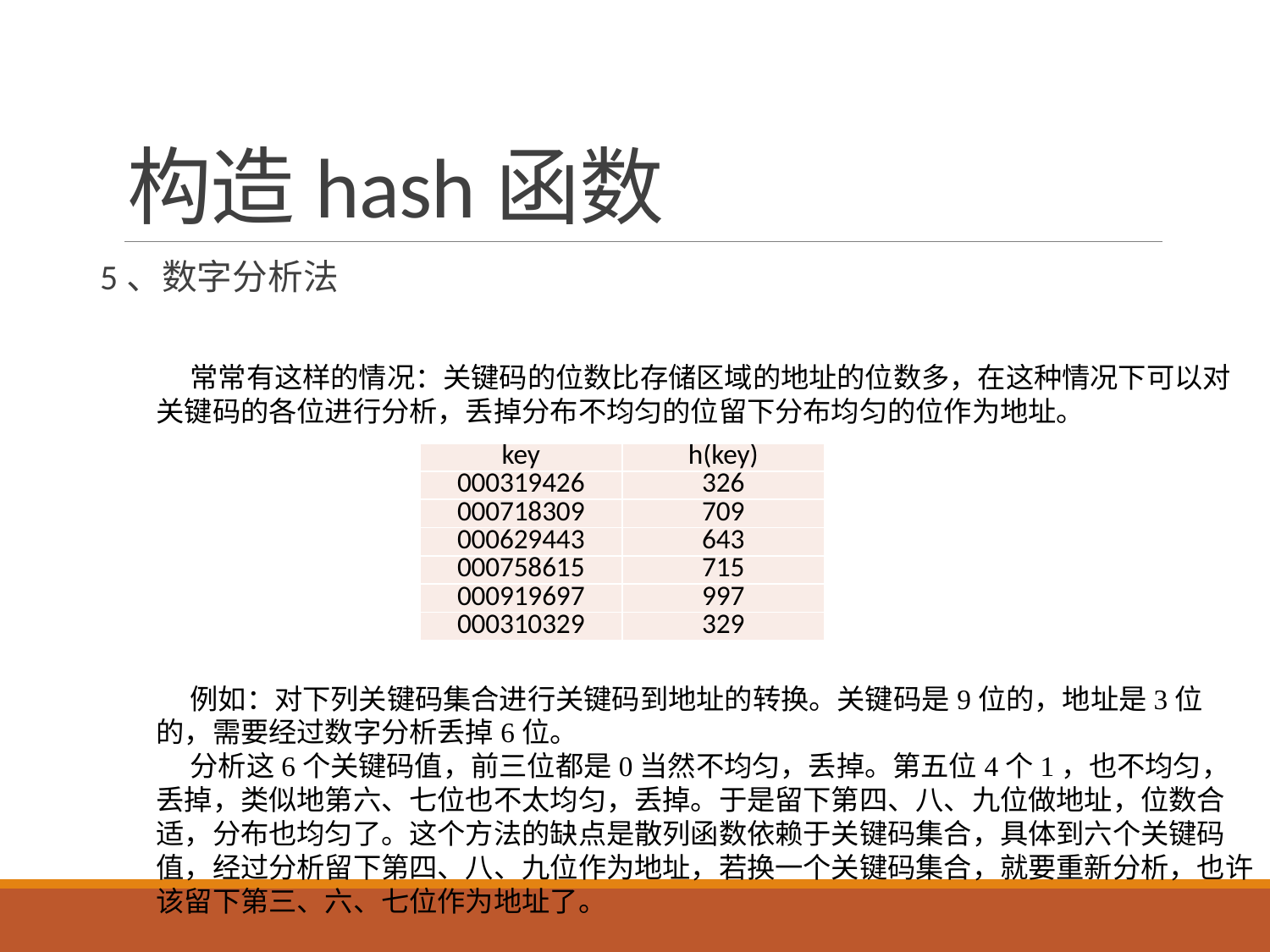

# 构造hash函数
5、数字分析法
常常有这样的情况：关键码的位数比存储区域的地址的位数多，在这种情况下可以对关键码的各位进行分析，丢掉分布不均匀的位留下分布均匀的位作为地址。

例如：对下列关键码集合进行关键码到地址的转换。关键码是9位的，地址是3位的，需要经过数字分析丢掉6位。
分析这6个关键码值，前三位都是0当然不均匀，丢掉。第五位4个1，也不均匀，丢掉，类似地第六、七位也不太均匀，丢掉。于是留下第四、八、九位做地址，位数合适，分布也均匀了。这个方法的缺点是散列函数依赖于关键码集合，具体到六个关键码值，经过分析留下第四、八、九位作为地址，若换一个关键码集合，就要重新分析，也许该留下第三、六、七位作为地址了。
| key | h(key) |
| --- | --- |
| 000319426 | 326 |
| 000718309 | 709 |
| 000629443 | 643 |
| 000758615 | 715 |
| 000919697 | 997 |
| 000310329 | 329 |